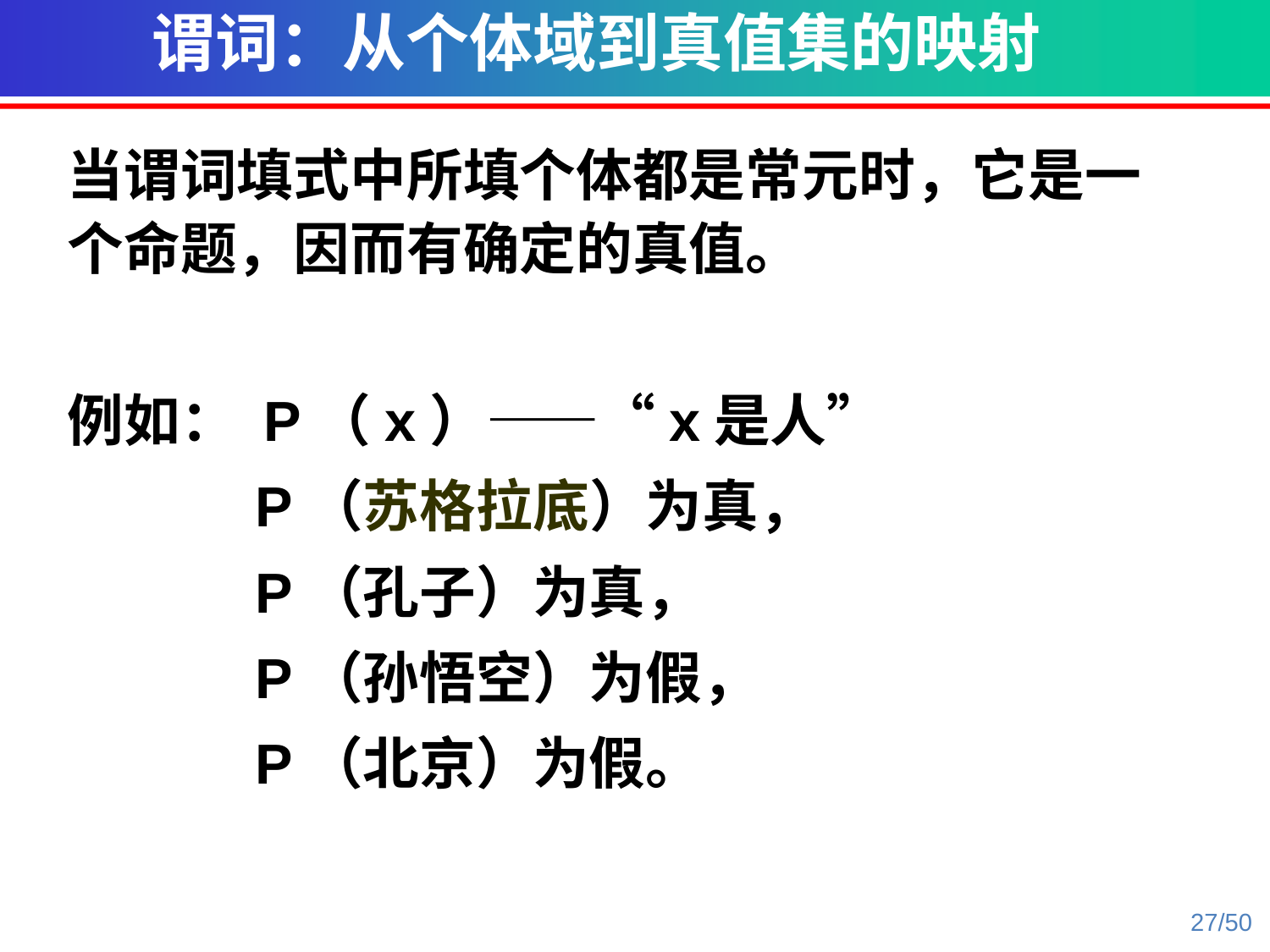

谓词：从个体域到真值集的映射
当谓词填式中所填个体都是常元时，它是一个命题，因而有确定的真值。

例如： P（x）——“x是人”
            P（苏格拉底）为真，
            P（孔子）为真，
            P（孙悟空）为假，
            P（北京）为假。
27/50